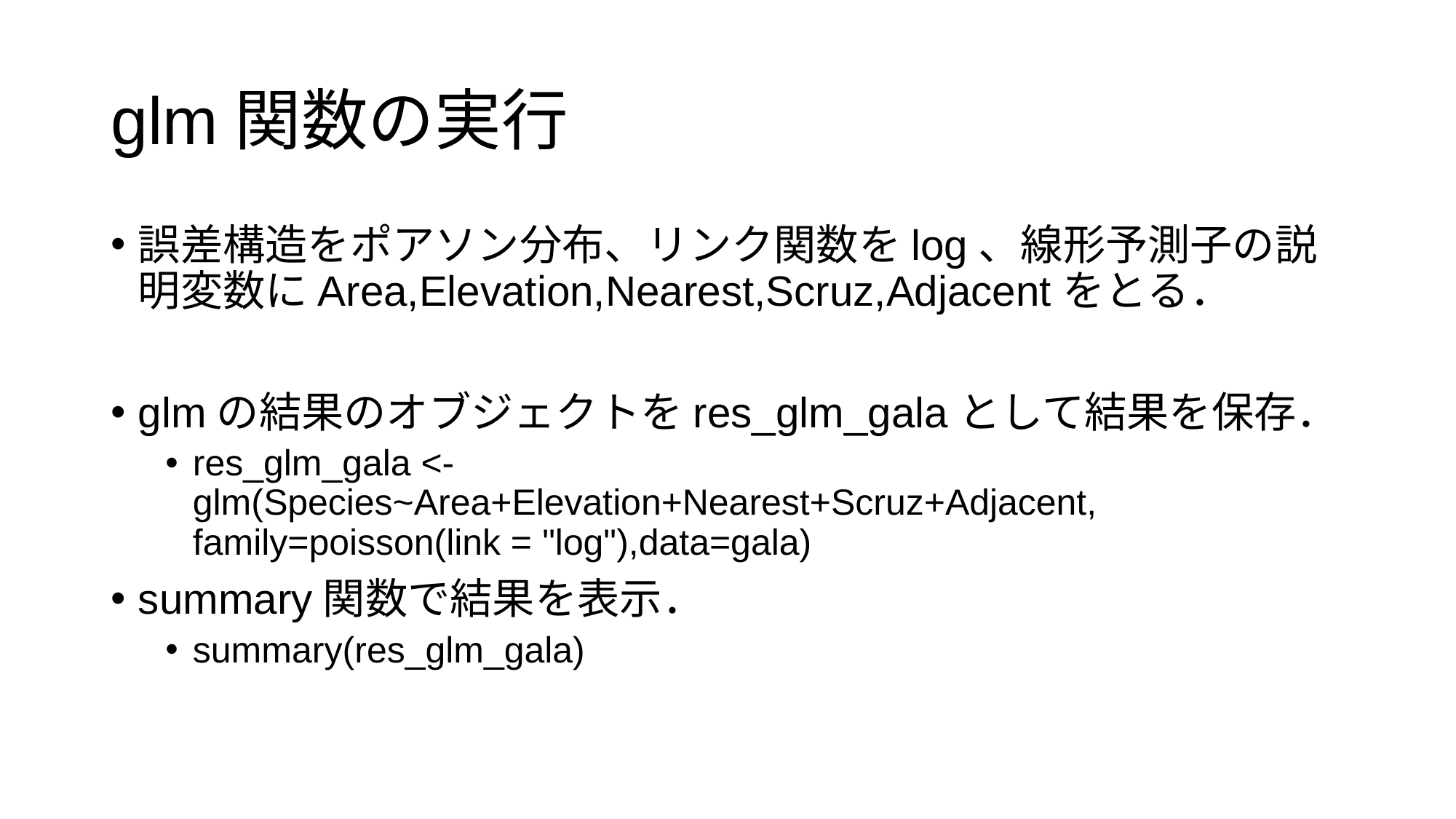

# glm関数の実行
誤差構造をポアソン分布、リンク関数をlog、線形予測子の説明変数にArea,Elevation,Nearest,Scruz,Adjacentをとる．

glmの結果のオブジェクトをres_glm_galaとして結果を保存．
res_glm_gala <- glm(Species~Area+Elevation+Nearest+Scruz+Adjacent, family=poisson(link = "log"),data=gala)
summary関数で結果を表示．
summary(res_glm_gala)